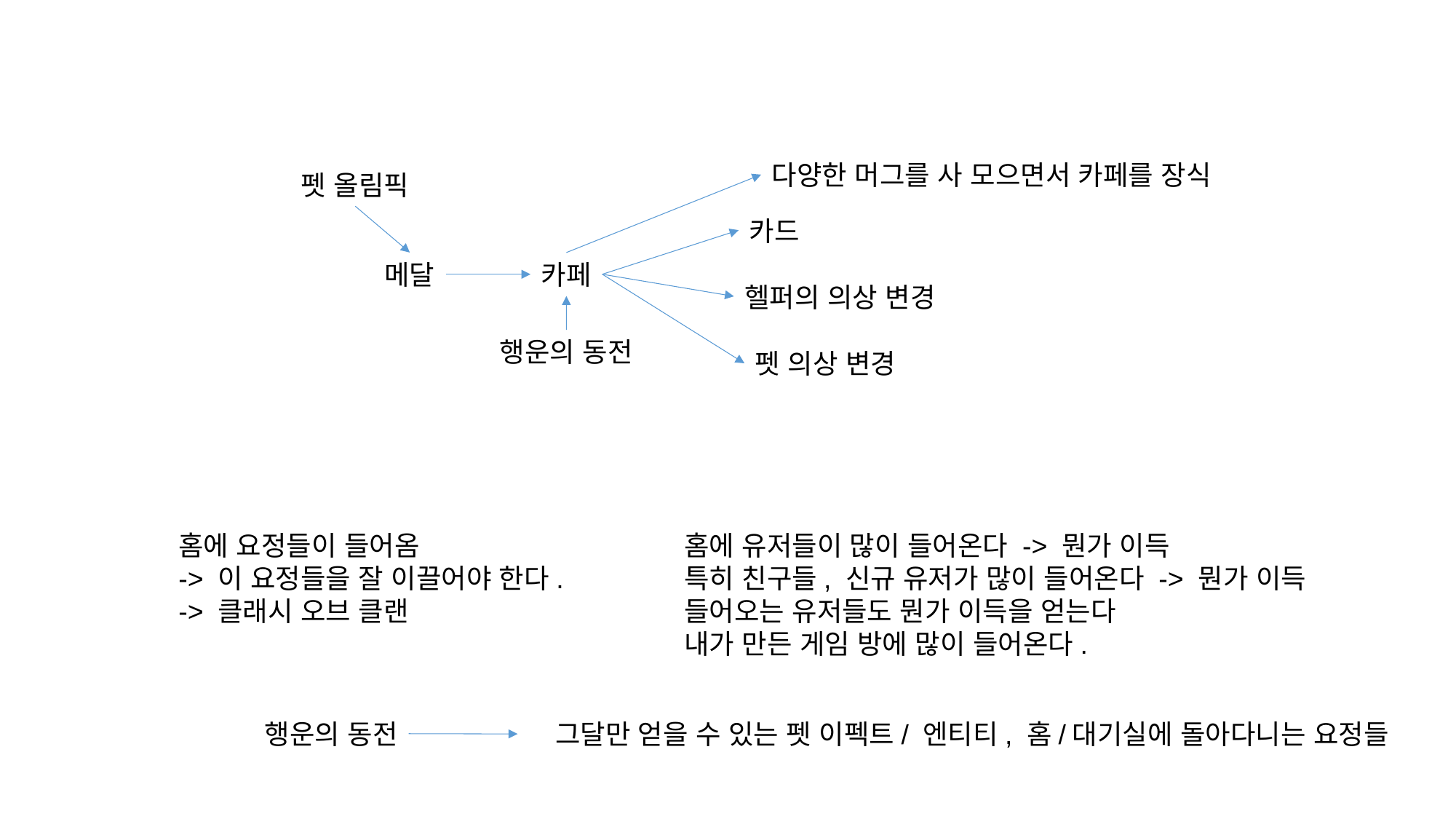

다양한 머그를 사 모으면서 카페를 장식
펫 올림픽
카드
메달
카페
헬퍼의 의상 변경
행운의 동전
펫 의상 변경
홈에 요정들이 들어옴
-> 이 요정들을 잘 이끌어야 한다.
-> 클래시 오브 클랜
홈에 유저들이 많이 들어온다 -> 뭔가 이득
특히 친구들, 신규 유저가 많이 들어온다 -> 뭔가 이득
들어오는 유저들도 뭔가 이득을 얻는다
내가 만든 게임 방에 많이 들어온다.
행운의 동전
그달만 얻을 수 있는 펫 이펙트/ 엔티티, 홈/대기실에 돌아다니는 요정들